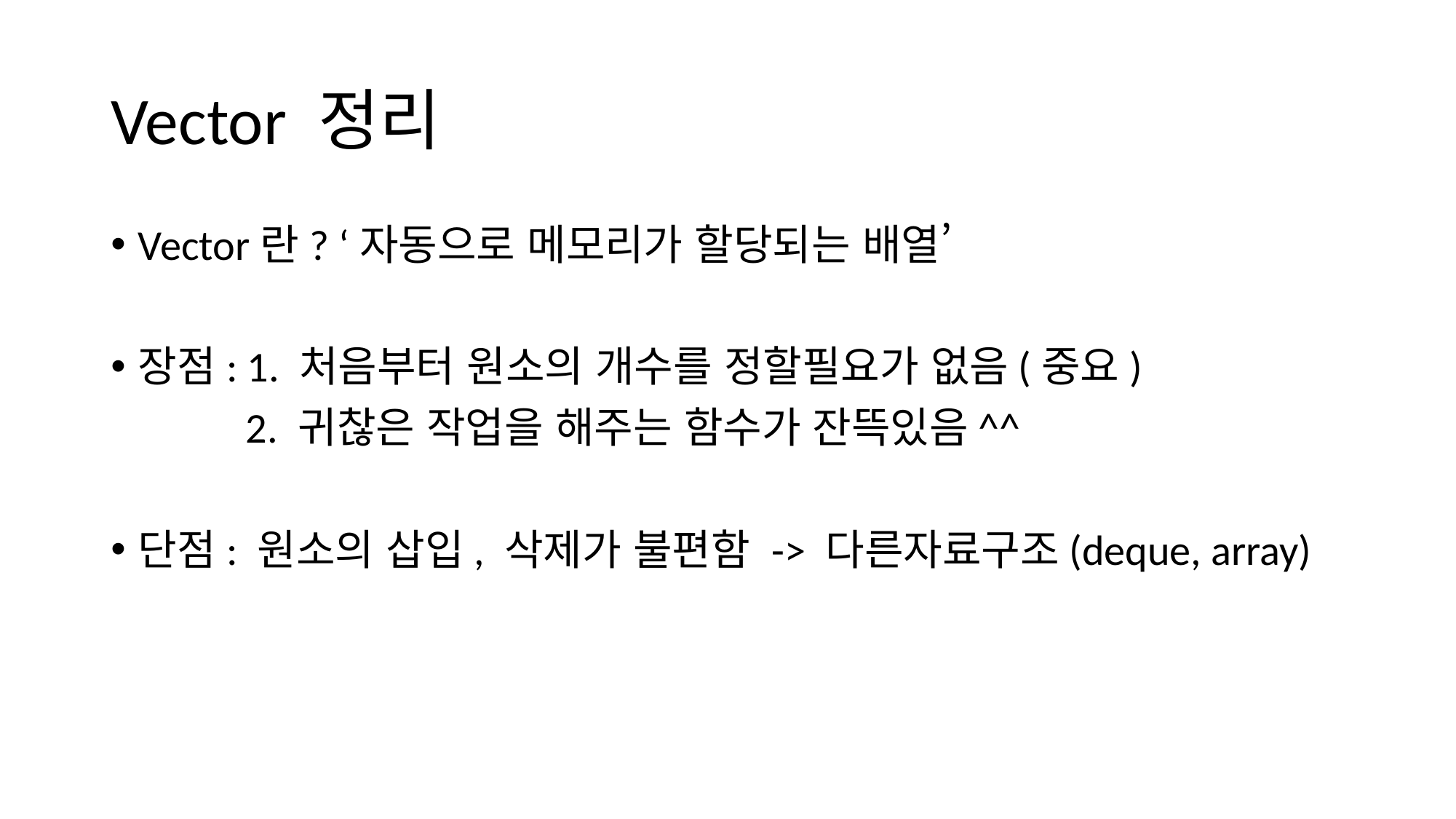

# Vector 정리
Vector란? ‘자동으로 메모리가 할당되는 배열’

장점: 1. 처음부터 원소의 개수를 정할필요가 없음(중요)
              2. 귀찮은 작업을 해주는 함수가 잔뜩있음^^

단점: 원소의 삽입, 삭제가 불편함 -> 다른자료구조(deque, array)